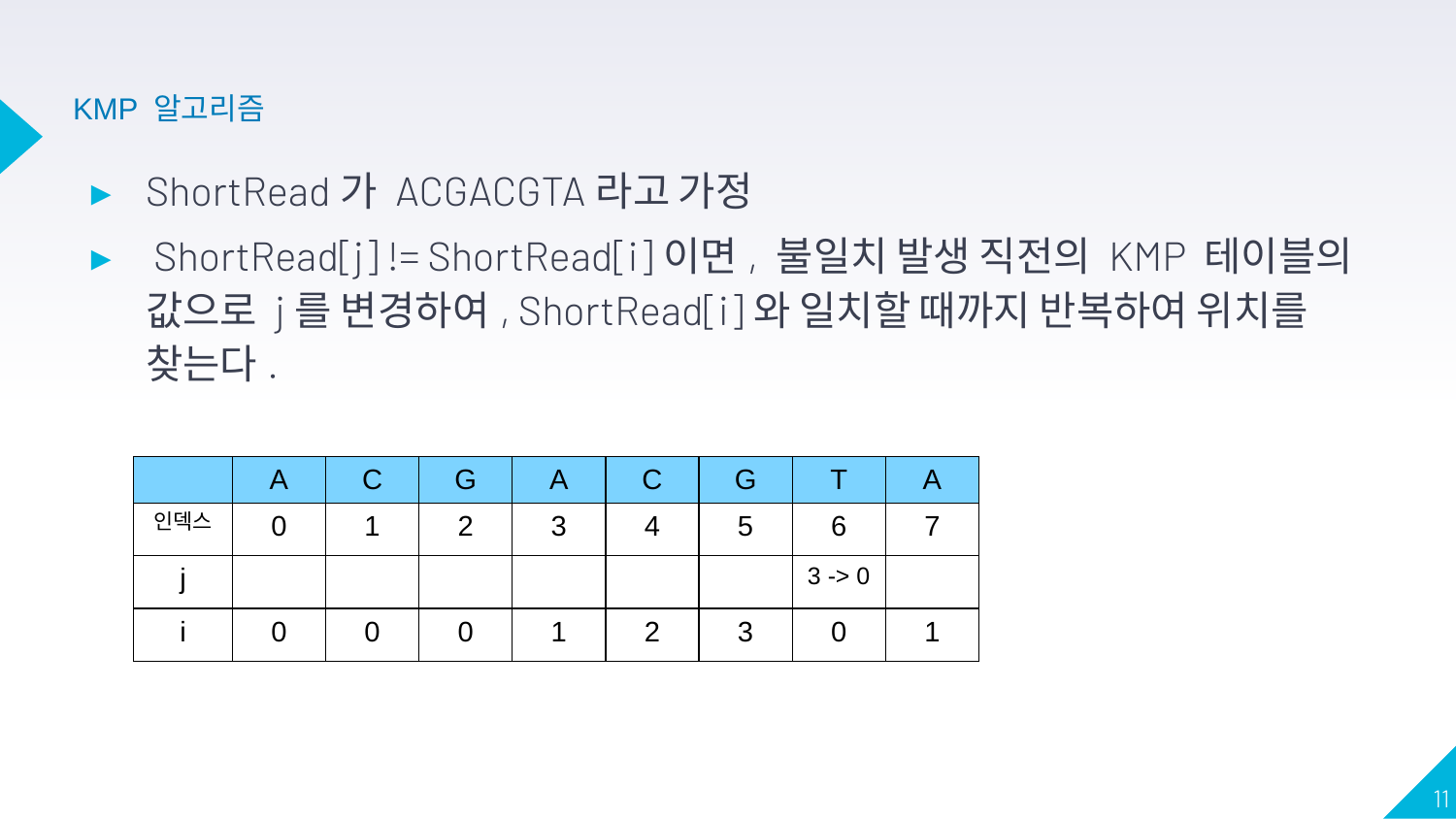

# KMP 알고리즘
ShortRead가 ACGACGTA라고 가정
 ShortRead[j] != ShortRead[i]이면, 불일치 발생 직전의 KMP 테이블의 값으로 j를 변경하여, ShortRead[i]와 일치할 때까지 반복하여 위치를 찾는다.
|  | A | C | G | A | C | G | T | A |
| --- | --- | --- | --- | --- | --- | --- | --- | --- |
| 인덱스 | 0 | 1 | 2 | 3 | 4 | 5 | 6 | 7 |
| j |  |  |  |  |  |  | 3 -> 0 |  |
| i | 0 | 0 | 0 | 1 | 2 | 3 | 0 | 1 |
11